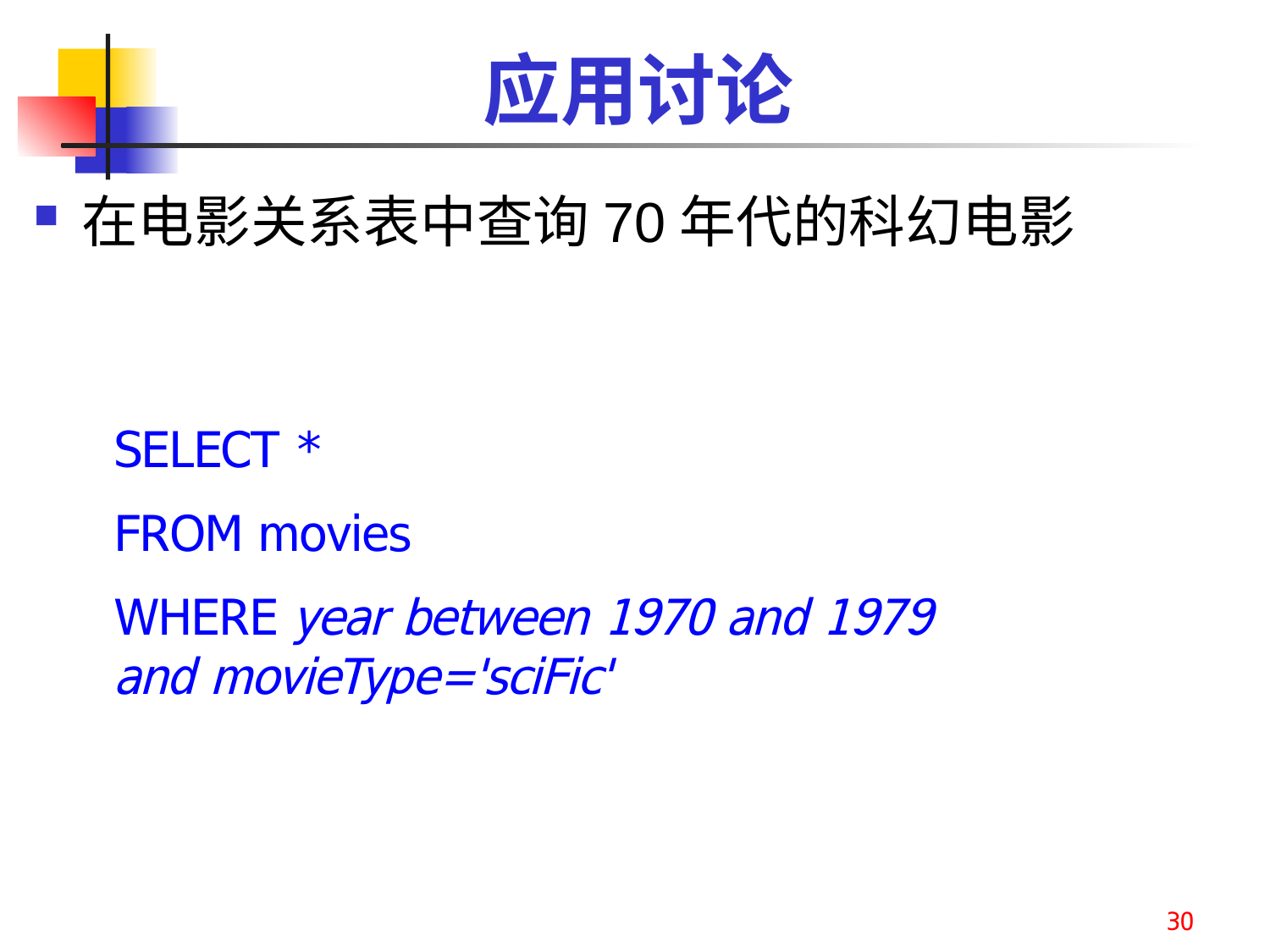

# 应用讨论
在电影关系表中查询70年代的科幻电影
SELECT *
FROM movies
WHERE year between 1970 and 1979 and movieType='sciFic'
30